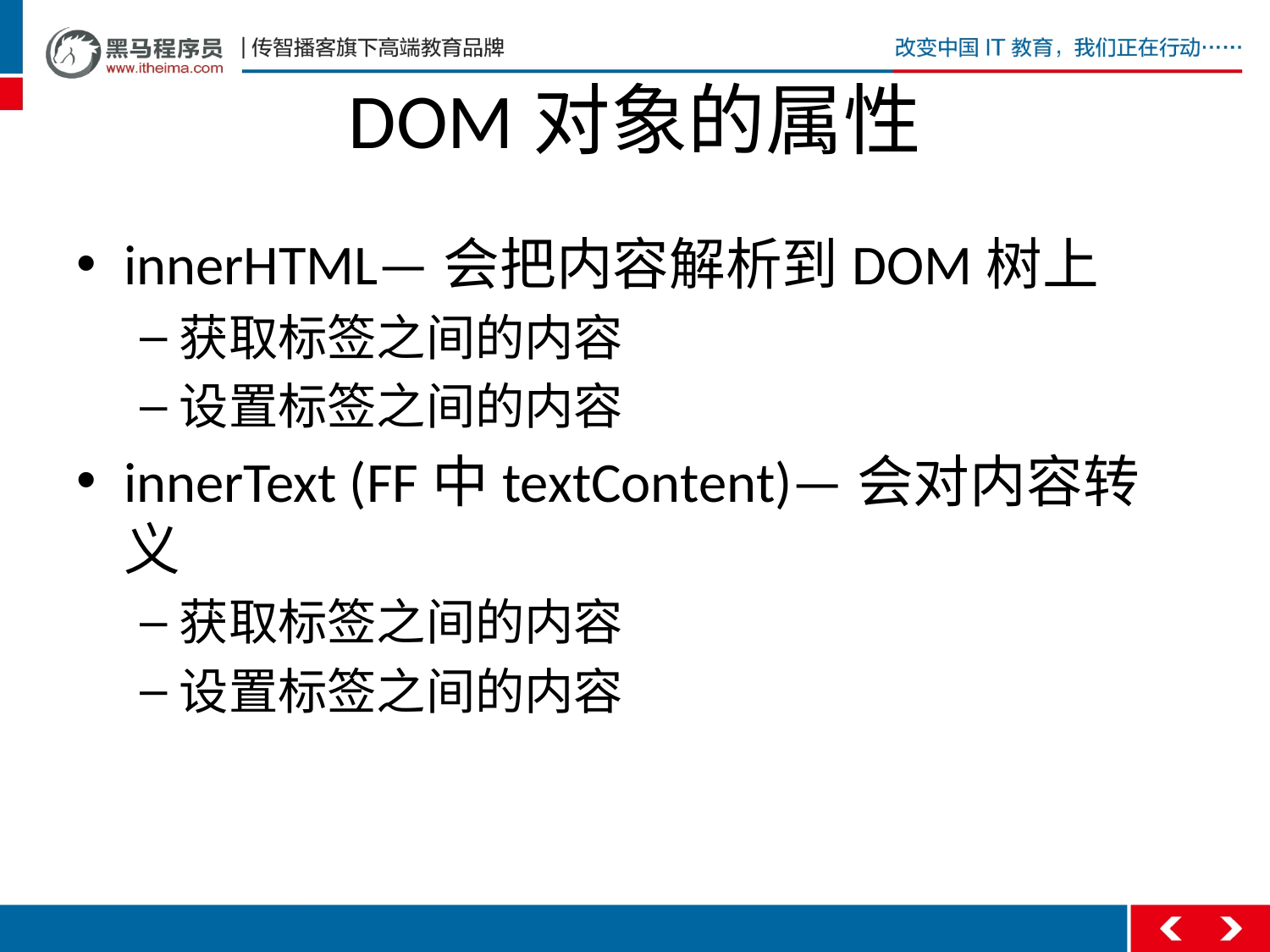

# DOM对象的属性
innerHTML—会把内容解析到DOM树上
获取标签之间的内容
设置标签之间的内容
innerText (FF中textContent)—会对内容转义
获取标签之间的内容
设置标签之间的内容